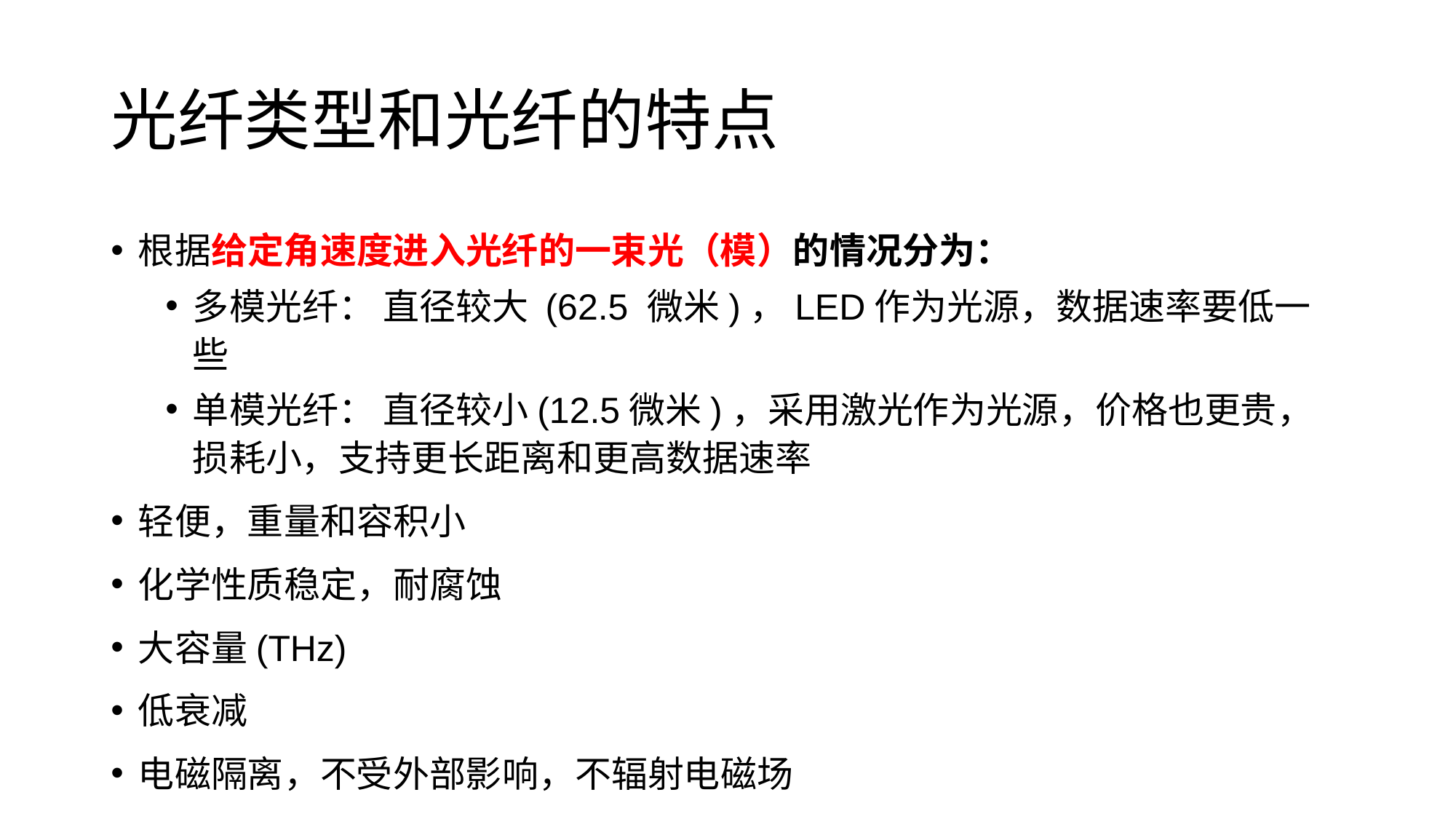

# 光纤类型和光纤的特点
根据给定角速度进入光纤的一束光（模）的情况分为：
多模光纤： 直径较大 (62.5 微米)，LED作为光源，数据速率要低一些
单模光纤： 直径较小(12.5微米)，采用激光作为光源，价格也更贵，损耗小，支持更长距离和更高数据速率
轻便，重量和容积小
化学性质稳定，耐腐蚀
大容量(THz)
低衰减
电磁隔离，不受外部影响，不辐射电磁场
连接不易，抽头分支困难